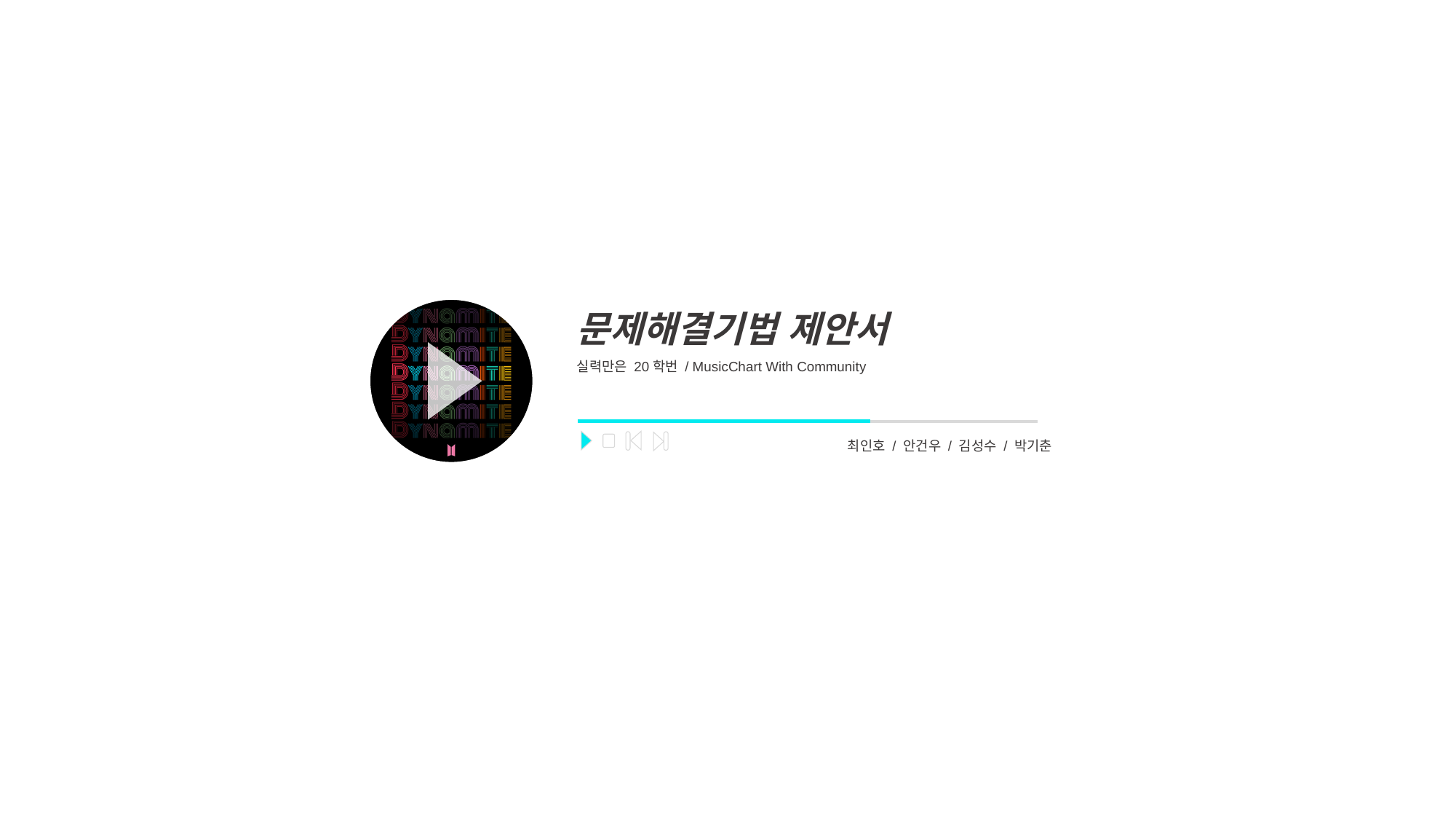

문제해결기법 제안서
실력만은 20학번 / MusicChart With Community

최인호 / 안건우 / 김성수 / 박기춘